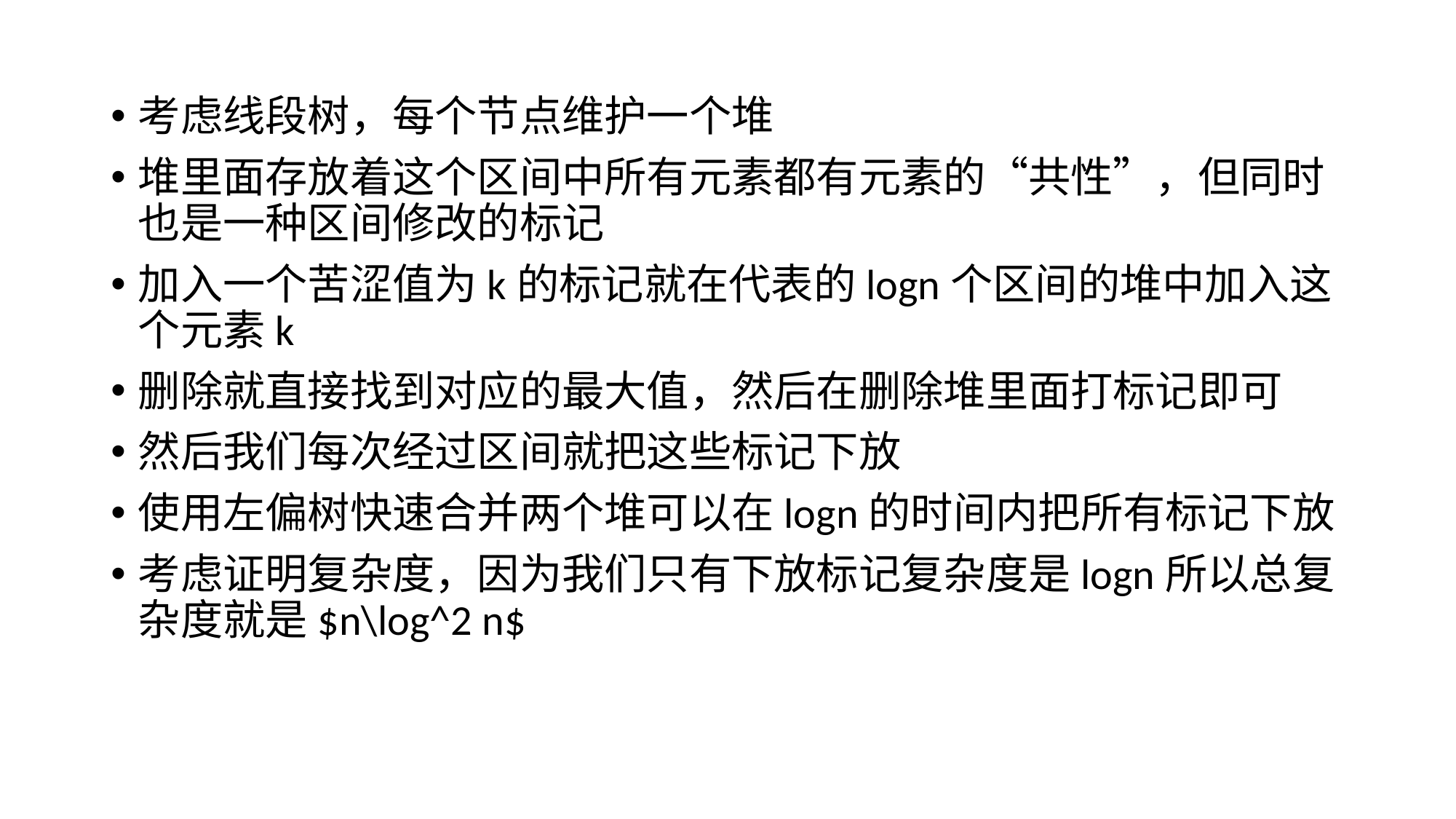

考虑线段树，每个节点维护一个堆
堆里面存放着这个区间中所有元素都有元素的“共性”，但同时也是一种区间修改的标记
加入一个苦涩值为k的标记就在代表的logn个区间的堆中加入这个元素k
删除就直接找到对应的最大值，然后在删除堆里面打标记即可
然后我们每次经过区间就把这些标记下放
使用左偏树快速合并两个堆可以在logn的时间内把所有标记下放
考虑证明复杂度，因为我们只有下放标记复杂度是logn所以总复杂度就是$n\log^2 n$